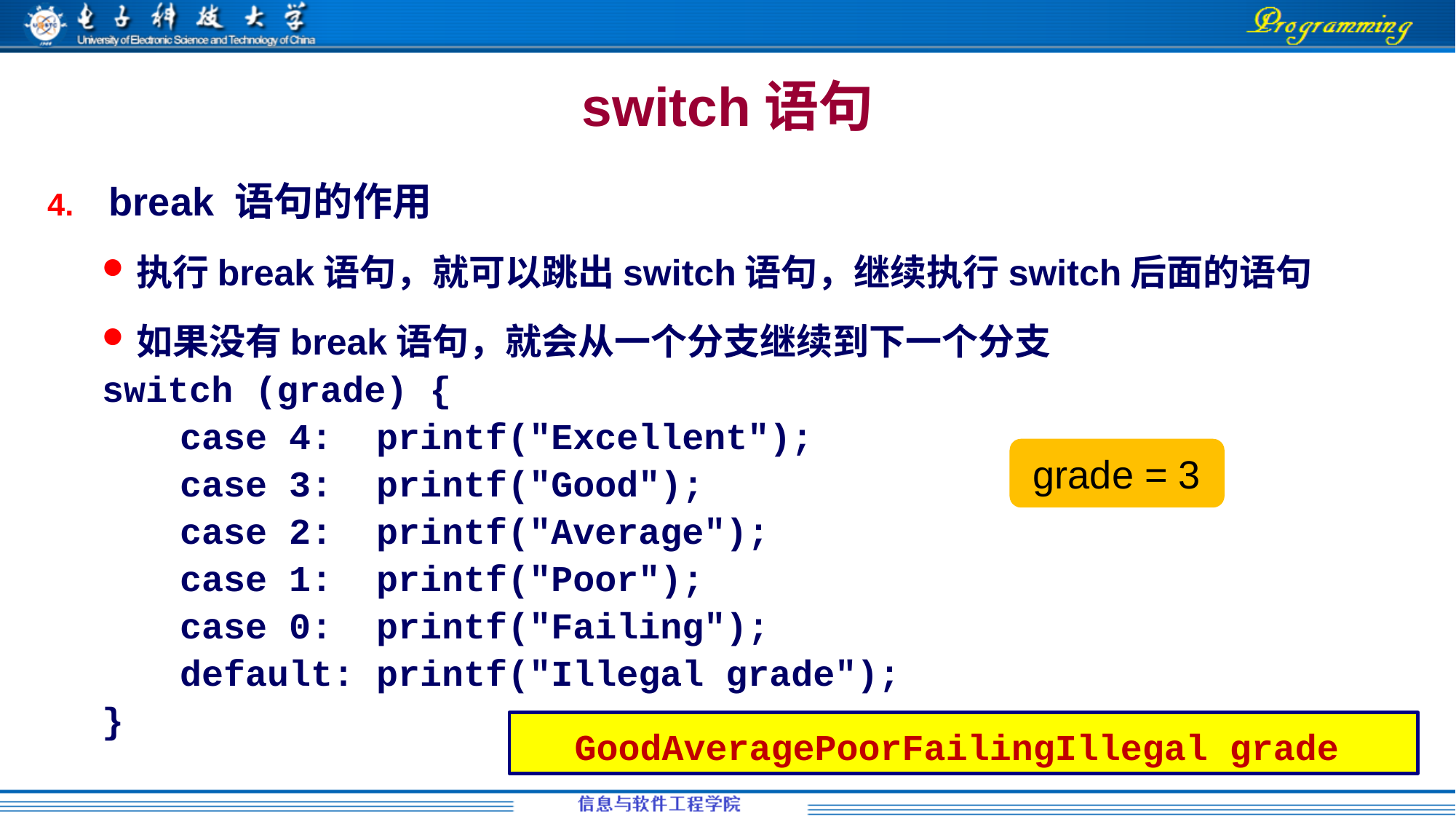

# switch语句
break 语句的作用
执行break语句，就可以跳出switch语句，继续执行switch后面的语句
如果没有break语句，就会从一个分支继续到下一个分支
switch (grade) {
	  case 4:  printf("Excellent");
	  case 3:  printf("Good");
	  case 2:  printf("Average");
	  case 1:  printf("Poor");
	  case 0:  printf("Failing");
	  default: printf("Illegal grade");
}

grade = 3
GoodAveragePoorFailingIllegal grade